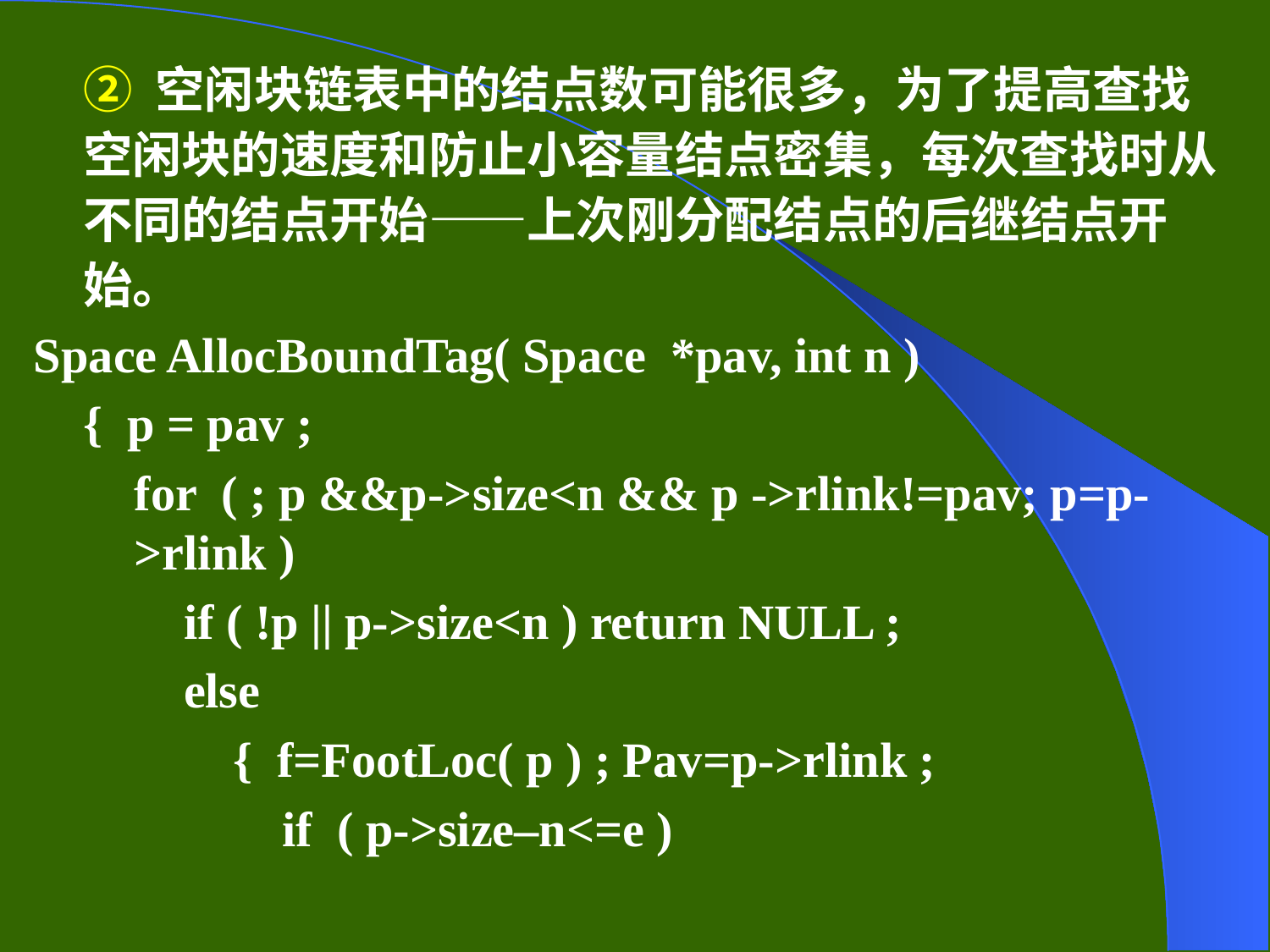

② 空闲块链表中的结点数可能很多，为了提高查找空闲块的速度和防止小容量结点密集，每次查找时从不同的结点开始——上次刚分配结点的后继结点开始。
Space AllocBoundTag( Space  *pav, int n )
{  p = pav ;
for  ( ; p &&p->size<n && p ->rlink!=pav; p=p->rlink )
if ( !p || p->size<n ) return NULL ;
else
{  f=FootLoc( p ) ; Pav=p->rlink ;
    if  ( p->size–n<=e )